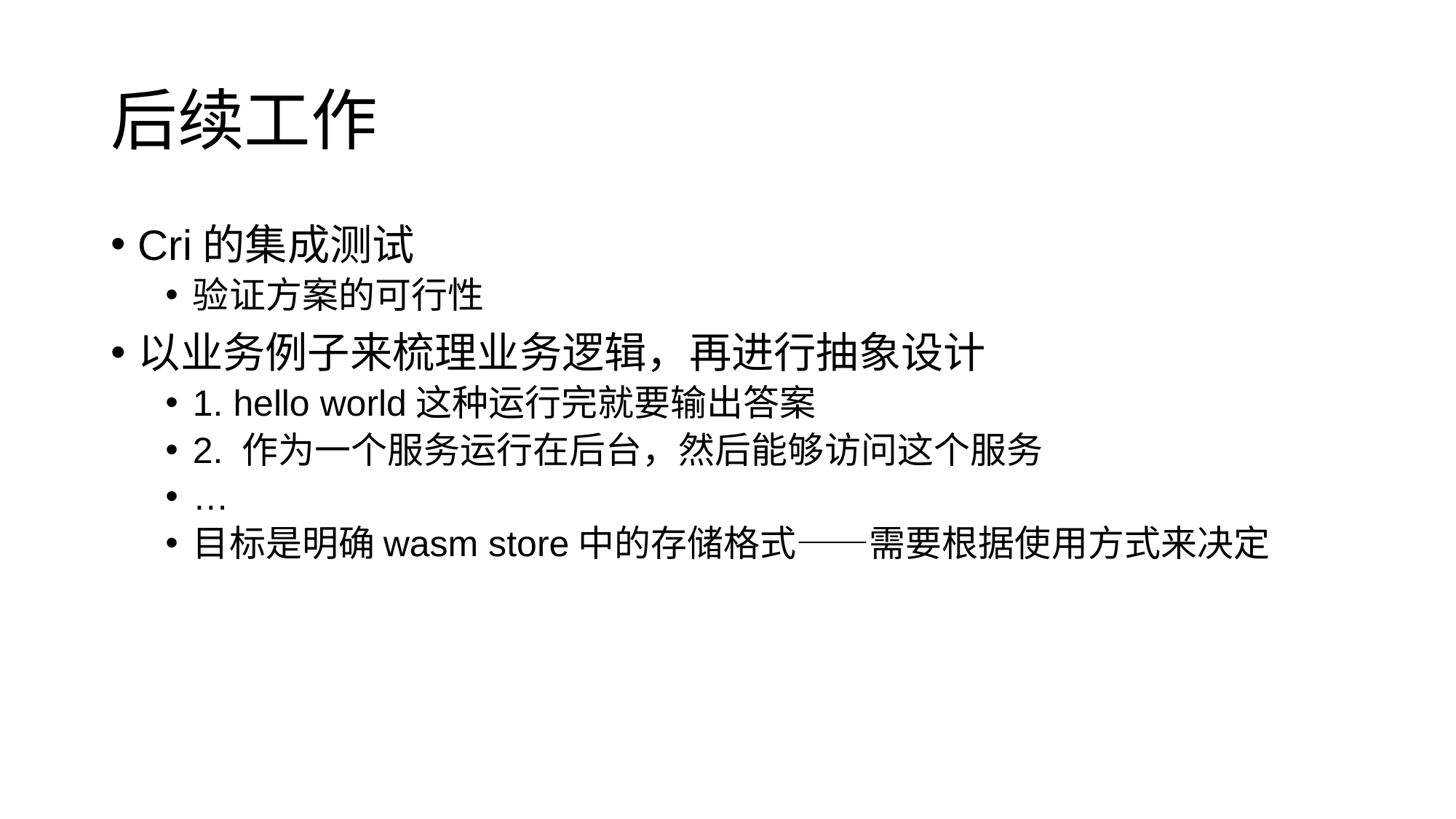

# 后续工作
Cri的集成测试
验证方案的可行性
以业务例子来梳理业务逻辑，再进行抽象设计
1. hello world这种运行完就要输出答案
2. 作为一个服务运行在后台，然后能够访问这个服务
…
目标是明确wasm store中的存储格式——需要根据使用方式来决定